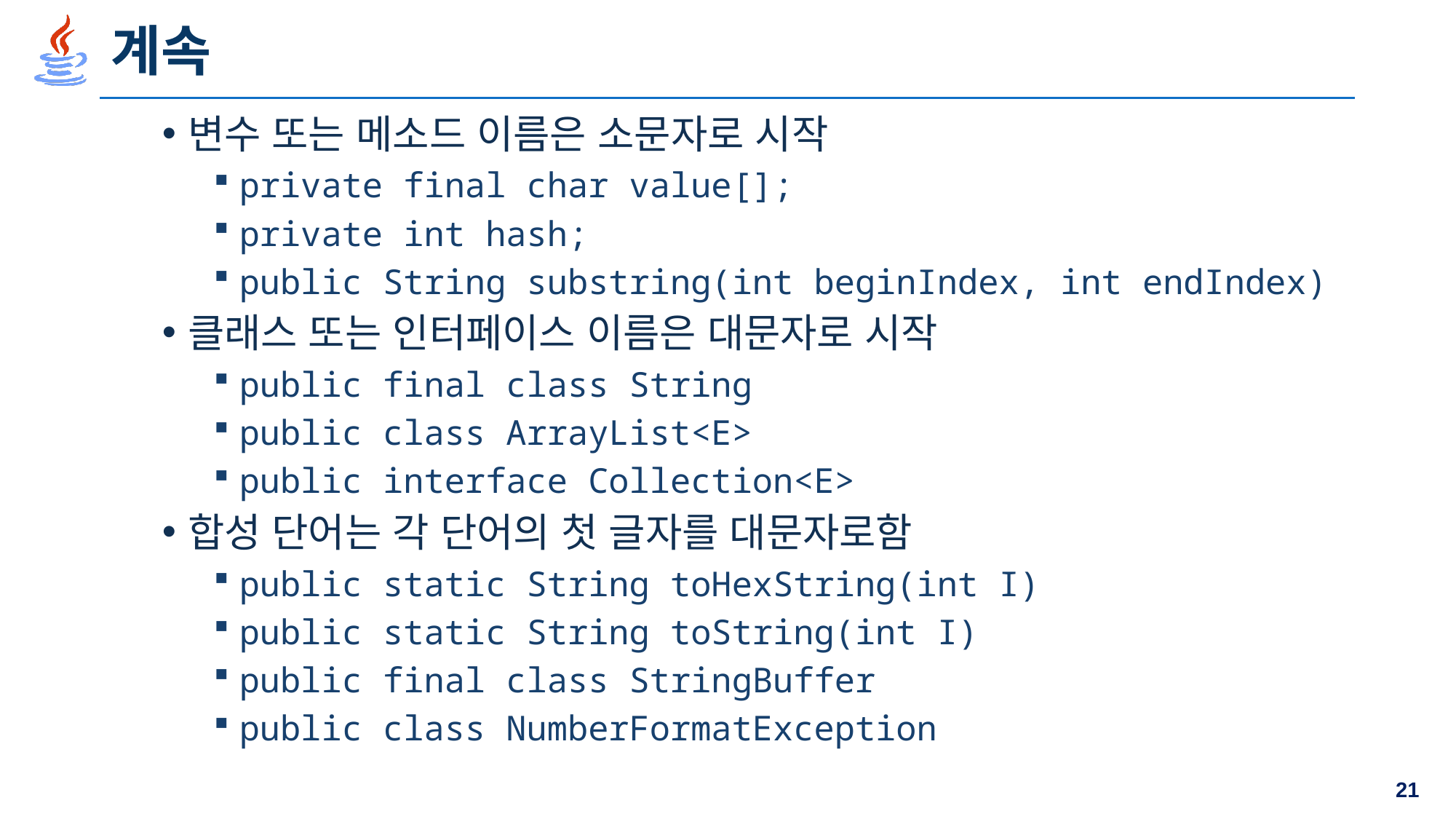

# 계속
변수 또는 메소드 이름은 소문자로 시작
private final char value[];
private int hash;
public String substring(int beginIndex, int endIndex)
클래스 또는 인터페이스 이름은 대문자로 시작
public final class String
public class ArrayList<E>
public interface Collection<E>
합성 단어는 각 단어의 첫 글자를 대문자로함
public static String toHexString(int I)
public static String toString(int I)
public final class StringBuffer
public class NumberFormatException

21